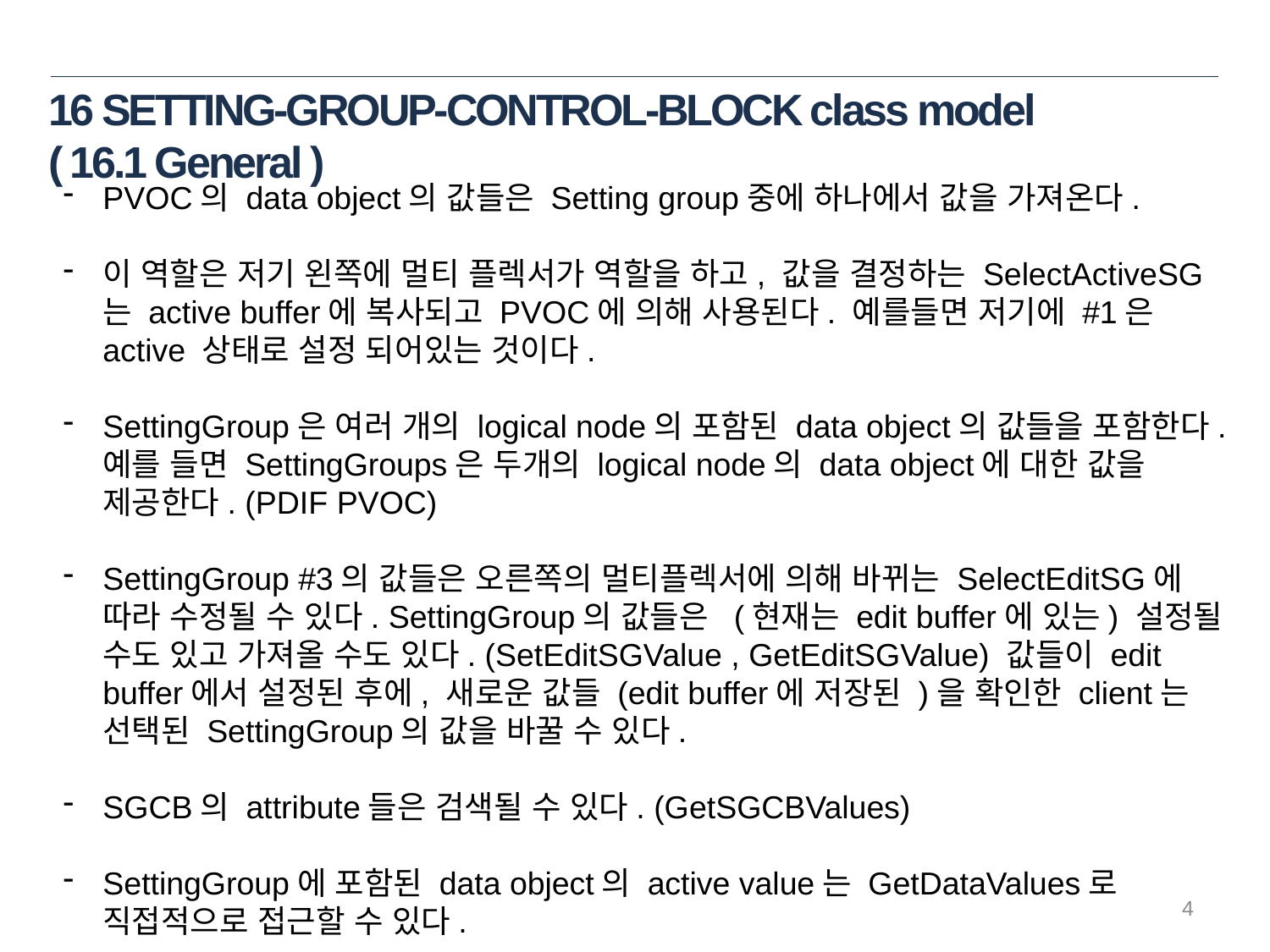

16 SETTING-GROUP-CONTROL-BLOCK class model
( 16.1 General )
PVOC의 data object의 값들은 Setting group중에 하나에서 값을 가져온다.

이 역할은 저기 왼쪽에 멀티 플렉서가 역할을 하고, 값을 결정하는 SelectActiveSG는 active buffer에 복사되고 PVOC에 의해 사용된다. 예를들면 저기에 #1은 active 상태로 설정 되어있는 것이다.

SettingGroup은 여러 개의 logical node의 포함된 data object의 값들을 포함한다. 예를 들면 SettingGroups은 두개의 logical node의 data object에 대한 값을 제공한다. (PDIF PVOC)

SettingGroup #3의 값들은 오른쪽의 멀티플렉서에 의해 바뀌는 SelectEditSG에 따라 수정될 수 있다. SettingGroup의 값들은  (현재는 edit buffer에 있는) 설정될 수도 있고 가져올 수도 있다. (SetEditSGValue , GetEditSGValue) 값들이 edit buffer에서 설정된 후에, 새로운 값들 (edit buffer에 저장된 )을 확인한 client는 선택된 SettingGroup의 값을 바꿀 수 있다.

SGCB의 attribute들은 검색될 수 있다. (GetSGCBValues)

SettingGroup에 포함된 data object의 active value는 GetDataValues로 직접적으로 접근할 수 있다.

4